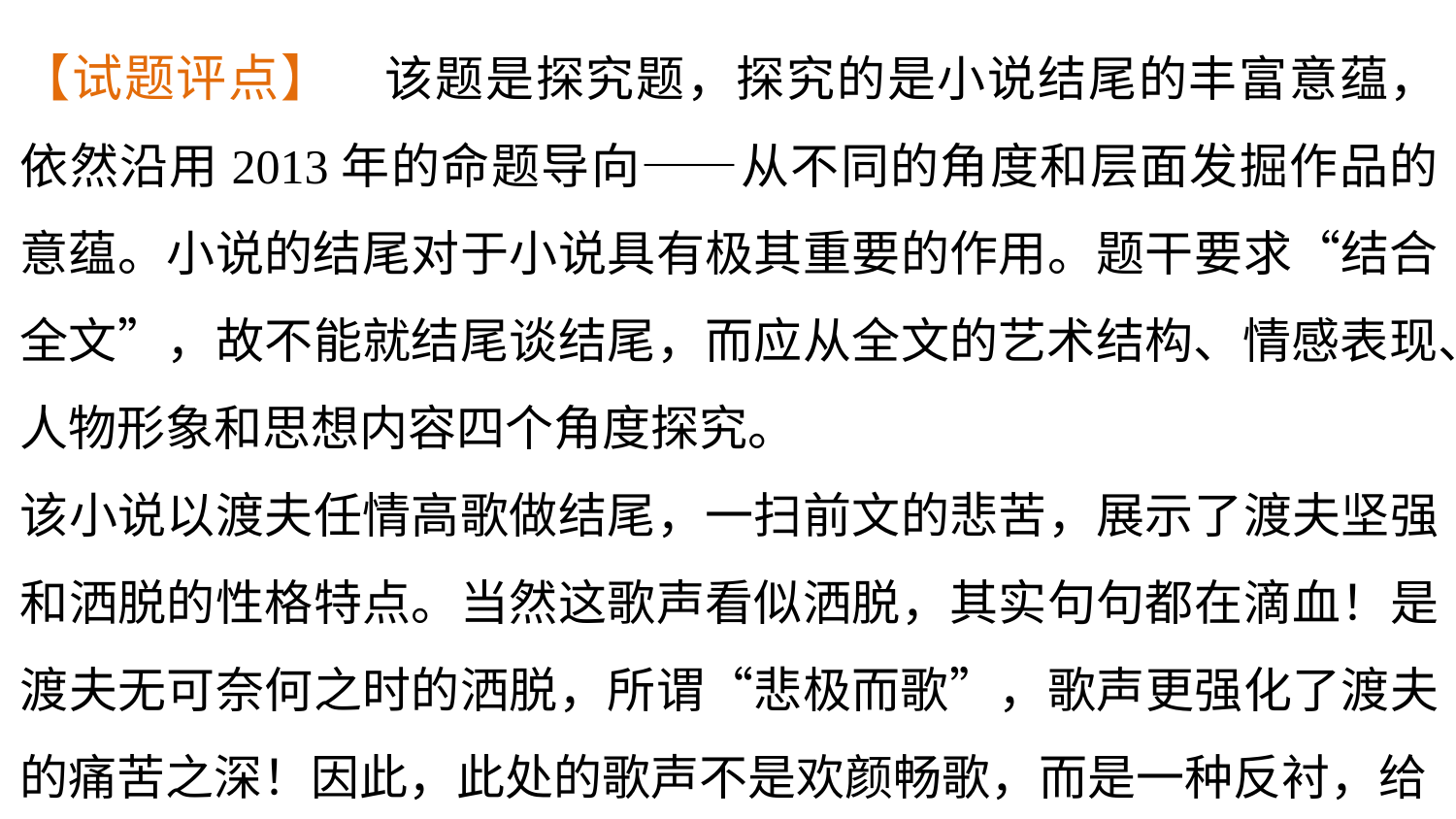

【试题评点】　该题是探究题，探究的是小说结尾的丰富意蕴，依然沿用2013年的命题导向——从不同的角度和层面发掘作品的意蕴。小说的结尾对于小说具有极其重要的作用。题干要求“结合全文”，故不能就结尾谈结尾，而应从全文的艺术结构、情感表现、人物形象和思想内容四个角度探究。
该小说以渡夫任情高歌做结尾，一扫前文的悲苦，展示了渡夫坚强和洒脱的性格特点。当然这歌声看似洒脱，其实句句都在滴血！是渡夫无可奈何之时的洒脱，所谓“悲极而歌”，歌声更强化了渡夫的痛苦之深！因此，此处的歌声不是欢颜畅歌，而是一种反衬，给